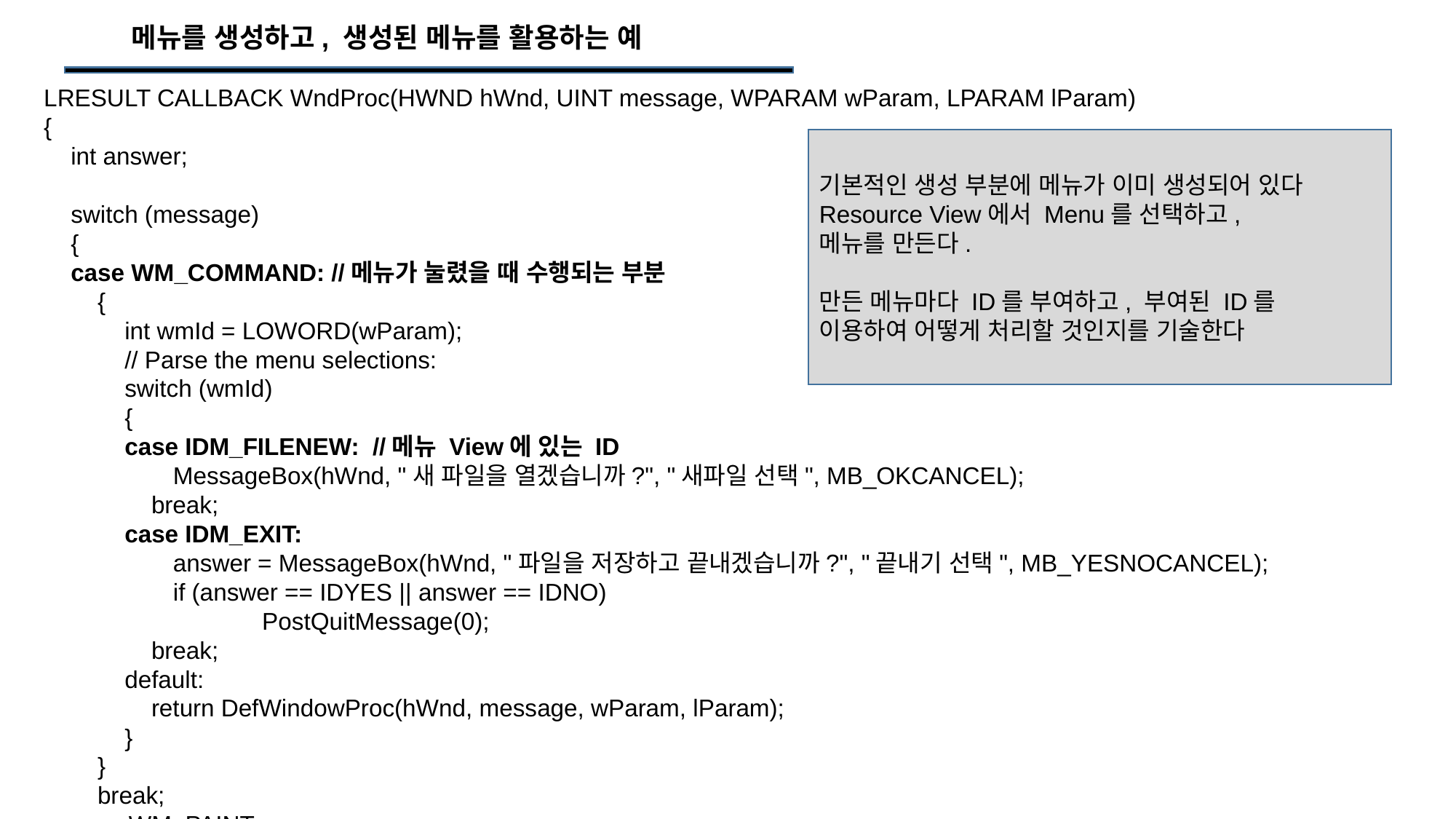

메뉴를 생성하고, 생성된 메뉴를 활용하는 예

LRESULT CALLBACK WndProc(HWND hWnd, UINT message, WPARAM wParam, LPARAM lParam)
{
    int answer;

    switch (message)
    {
    case WM_COMMAND: //메뉴가 눌렸을 때 수행되는 부분
        {
            int wmId = LOWORD(wParam);
            // Parse the menu selections:
            switch (wmId)
            {
            case IDM_FILENEW:  //메뉴 View에 있는 ID
	   MessageBox(hWnd, "새 파일을 열겠습니까?", "새파일 선택", MB_OKCANCEL);
                break;
            case IDM_EXIT:
	   answer = MessageBox(hWnd, "파일을 저장하고 끝내겠습니까?", "끝내기 선택", MB_YESNOCANCEL);
	   if (answer == IDYES || answer == IDNO)
		PostQuitMessage(0);
                break;
            default:
                return DefWindowProc(hWnd, message, wParam, lParam);
            }
        }
        break;
    case WM_PAINT:
기본적인 생성 부분에 메뉴가 이미 생성되어 있다
Resource View에서 Menu를 선택하고,
메뉴를 만든다.

만든 메뉴마다 ID를 부여하고, 부여된 ID를
이용하여 어떻게 처리할 것인지를 기술한다